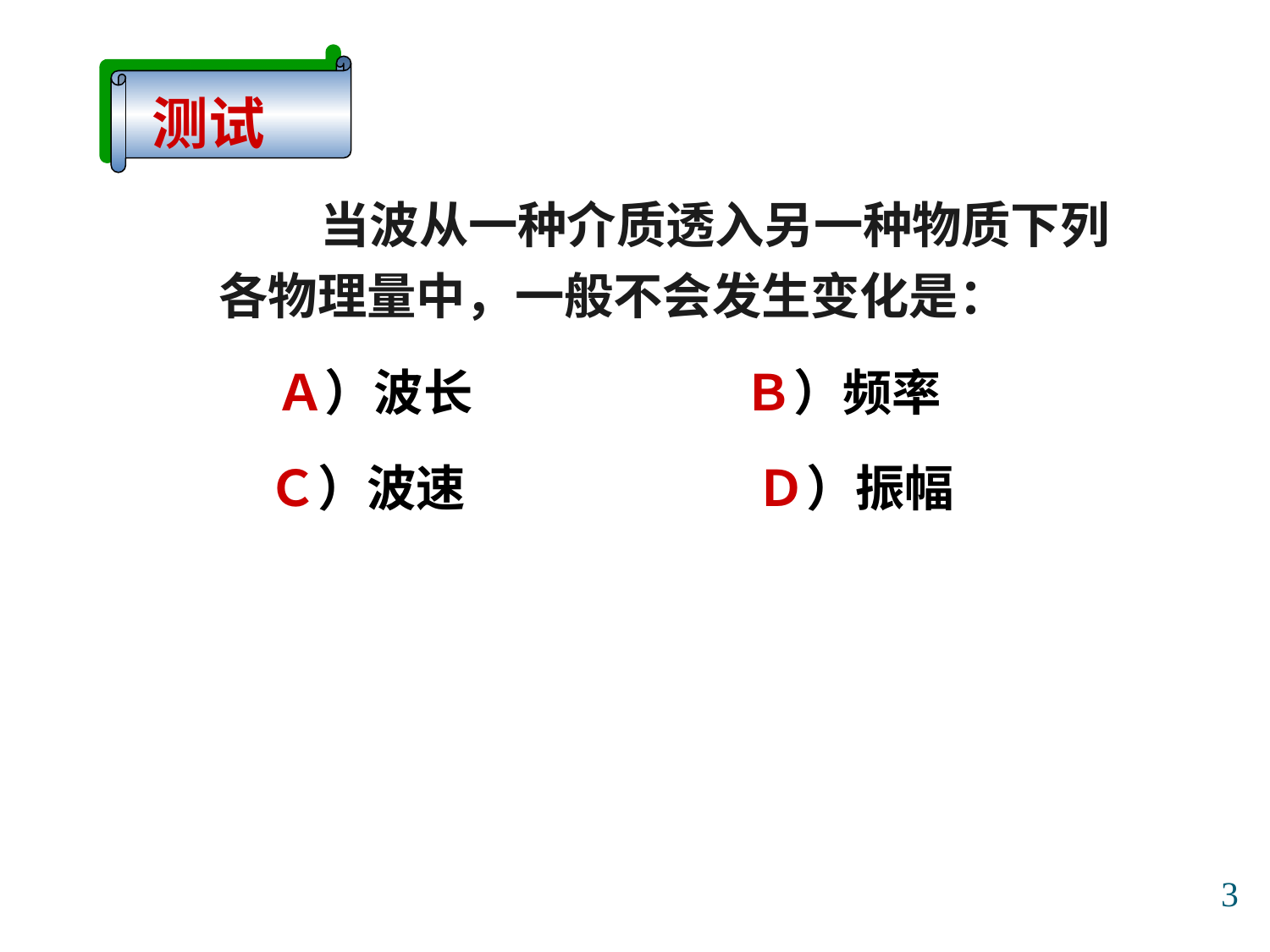

测试
        当波从一种介质透入另一种物质下列各物理量中，一般不会发生变化是：
    Ａ）波长           　　　Ｂ）频率
　Ｃ）波速    　　　　　Ｄ）振幅
3